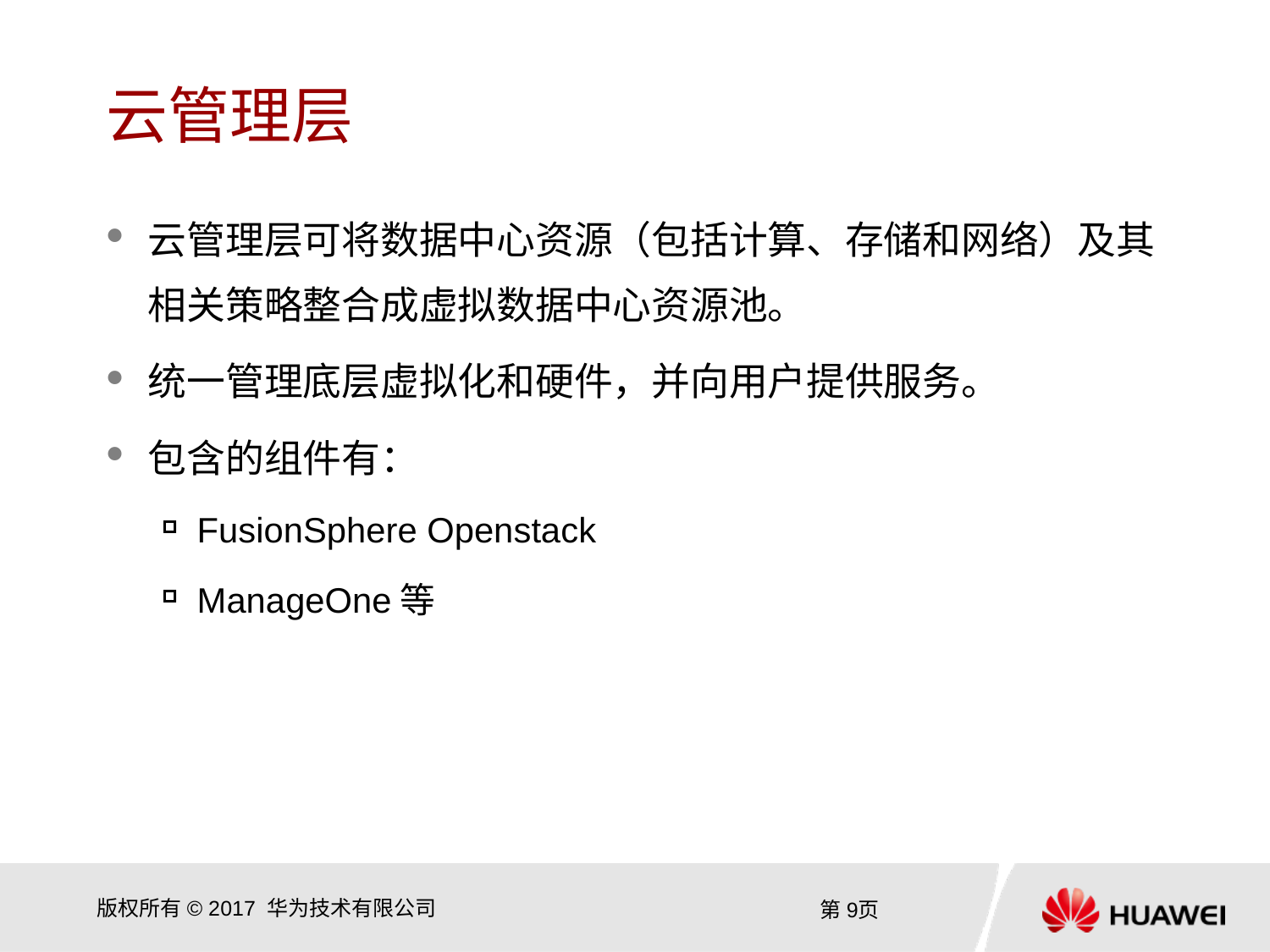

# 云管理层
云管理层可将数据中心资源（包括计算、存储和网络）及其相关策略整合成虚拟数据中心资源池。
统一管理底层虚拟化和硬件，并向用户提供服务。
包含的组件有：
FusionSphere Openstack
ManageOne等